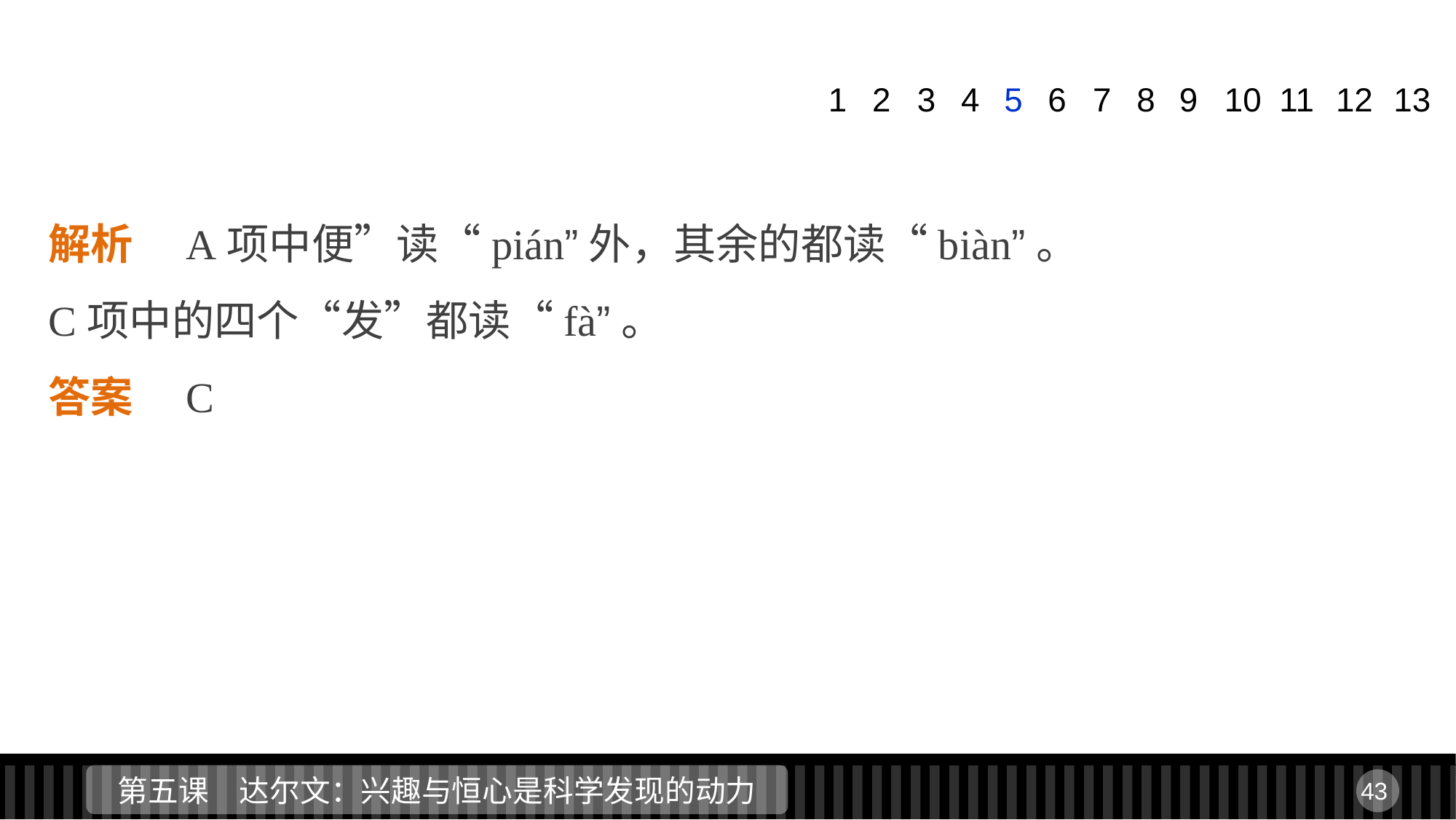

1
2
3
4
5
6
7
8
9
11
12
13
10
解析　A项中便”读“pián”外，其余的都读“biàn”。
C项中的四个“发”都读“fà”。
答案　C